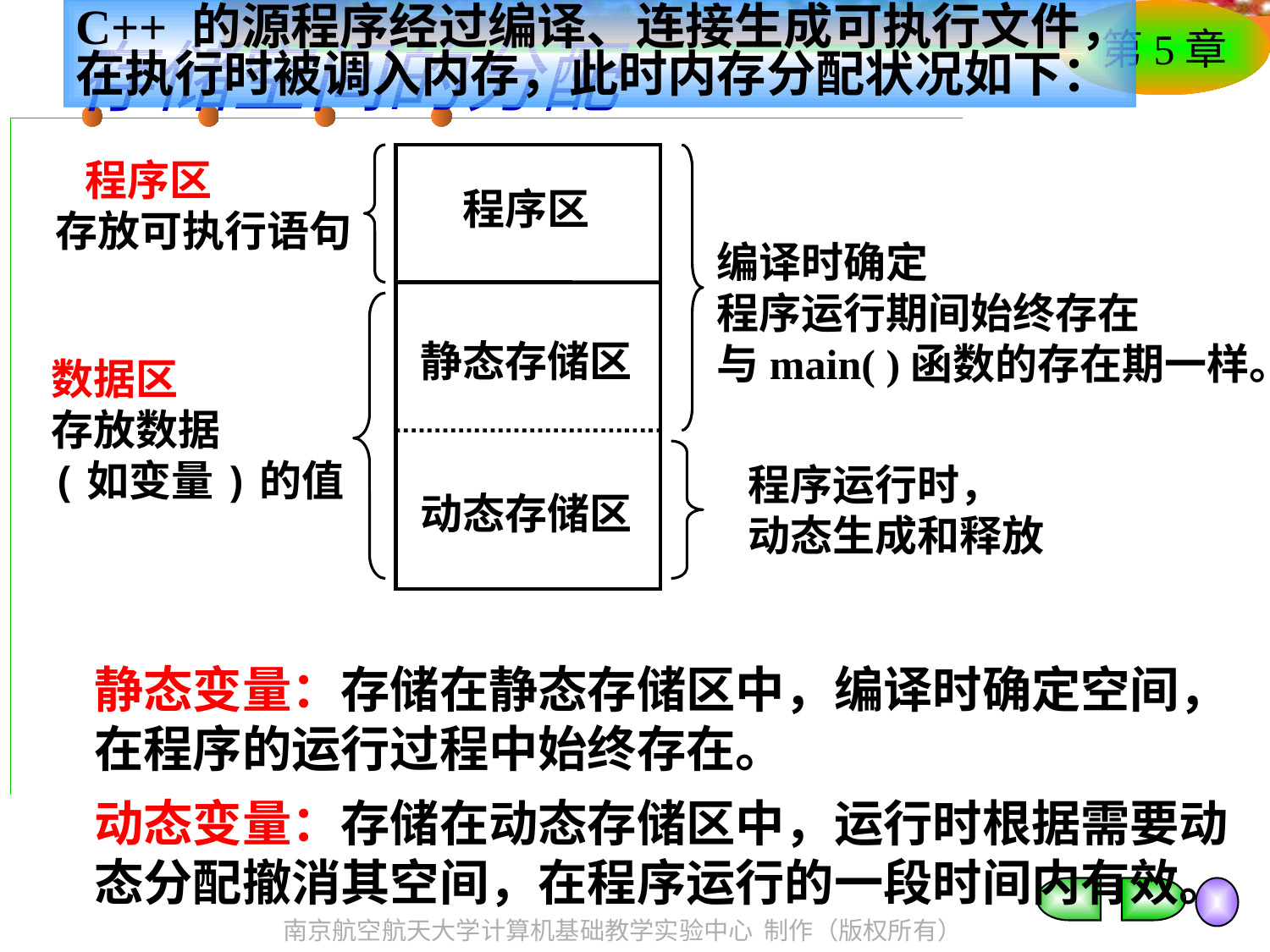

C++ 的源程序经过编译、连接生成可执行文件，
在执行时被调入内存，此时内存分配状况如下：
# 存储空间的分配

  程序区
存放可执行语句

程序区

静态存储区

动态存储区

编译时确定
程序运行期间始终存在
与main( )函数的存在期一样。

数据区
存放数据
(如变量)的值

程序运行时，
动态生成和释放
静态变量：存储在静态存储区中，编译时确定空间，在程序的运行过程中始终存在。
动态变量：存储在动态存储区中，运行时根据需要动态分配撤消其空间，在程序运行的一段时间内有效。